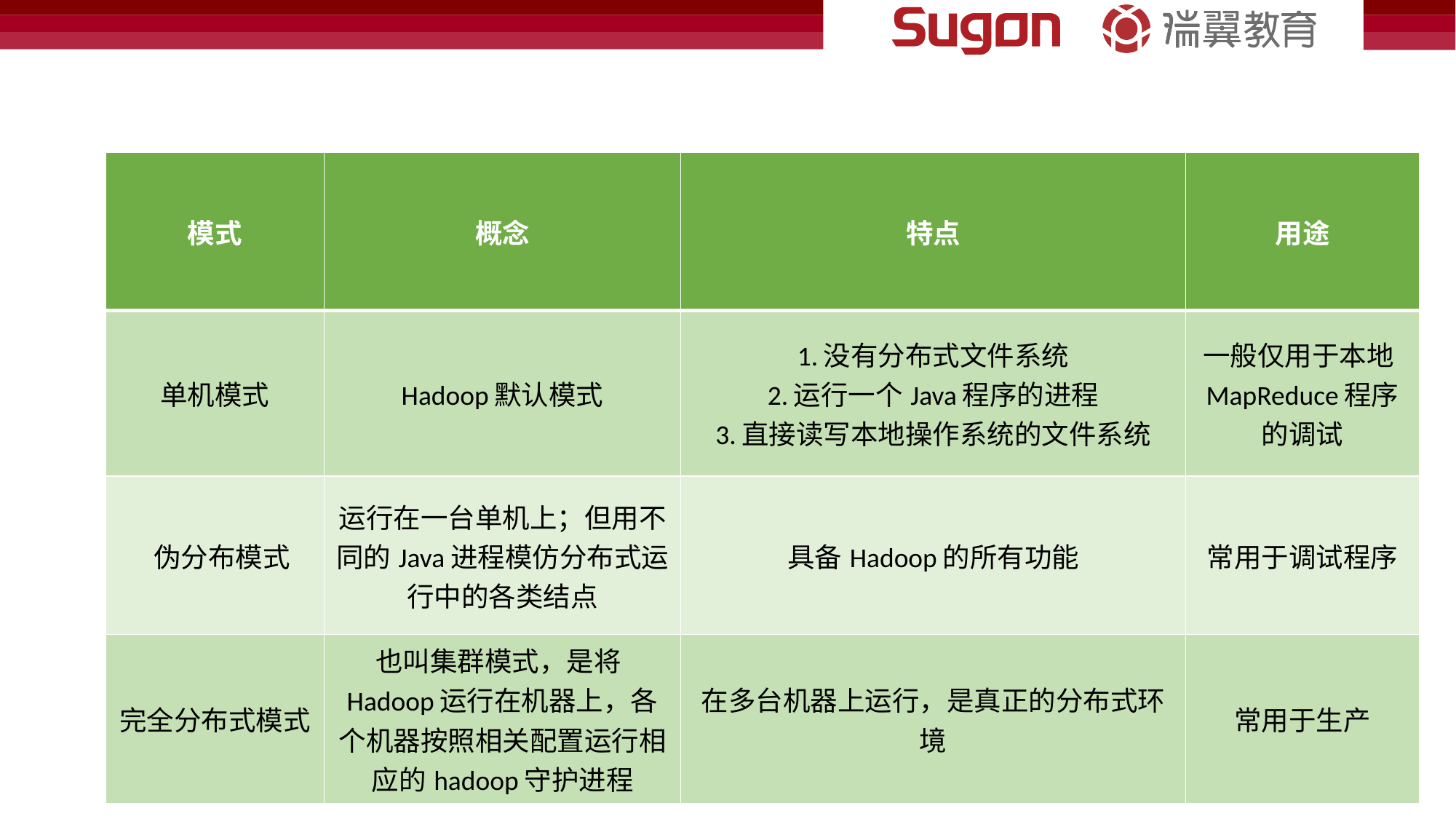

| 模式 | 概念 | 特点 | 用途 |
| --- | --- | --- | --- |
| 单机模式 | Hadoop默认模式 | 1.没有分布式文件系统 2.运行一个Java程序的进程 3.直接读写本地操作系统的文件系统 | 一般仅用于本地MapReduce程序的调试 |
| 伪分布模式 | 运行在一台单机上；但用不同的Java进程模仿分布式运行中的各类结点 | 具备Hadoop的所有功能 | 常用于调试程序 |
| 完全分布式模式 | 也叫集群模式，是将Hadoop运行在机器上，各个机器按照相关配置运行相应的hadoop守护进程 | 在多台机器上运行，是真正的分布式环境 | 常用于生产 |